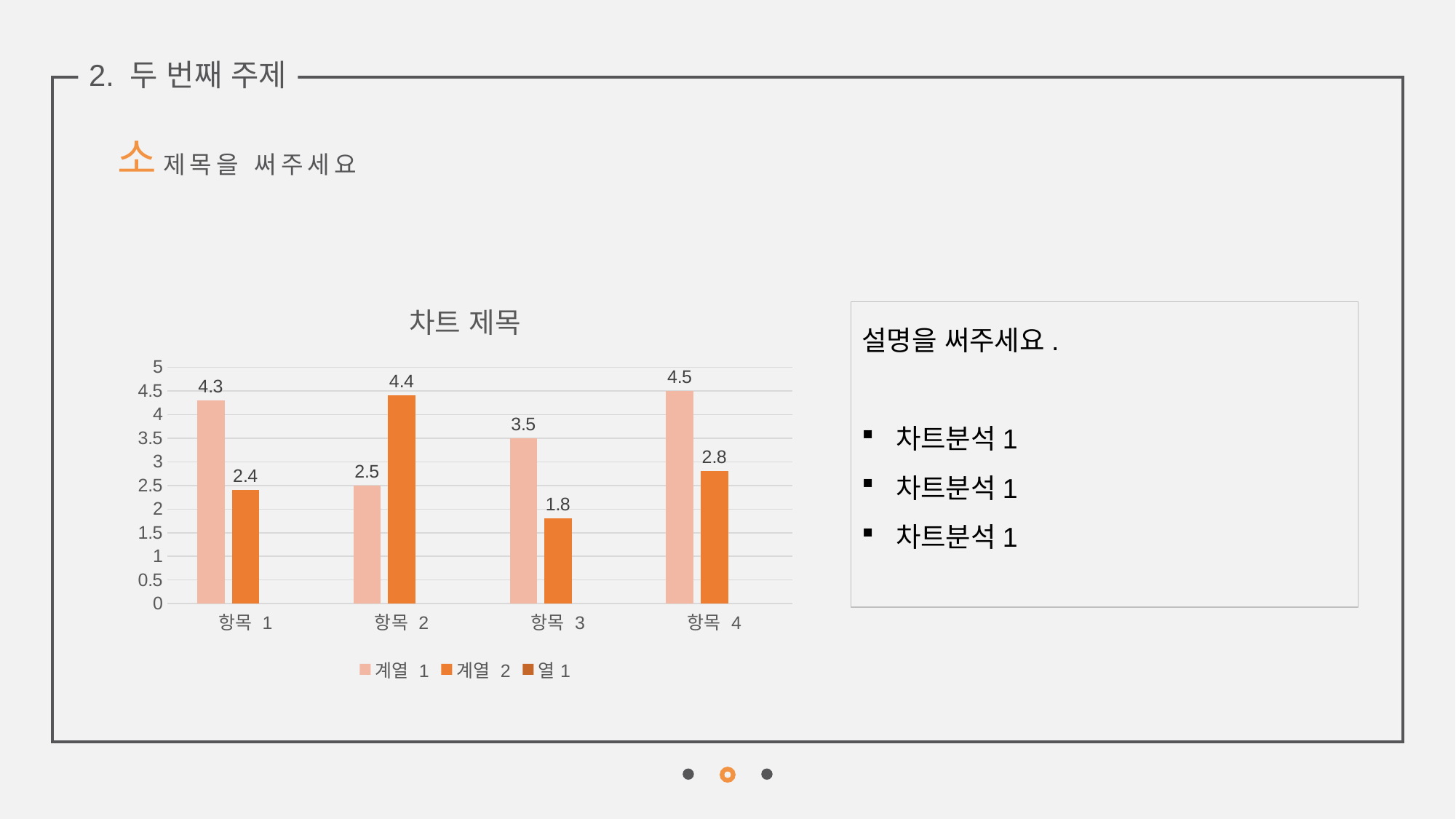

2. 두 번째 주제

소 제목을 써주세요

### Chart: 차트 제목

| Category | 계열 1 | 계열 2 | 열1 |
|---|---|---|---|
| 항목 1 | 4.3 | 2.4 | None |
| 항목 2 | 2.5 | 4.4 | None |
| 항목 3 | 3.5 | 1.8 | None |
| 항목 4 | 4.5 | 2.8 | None |
설명을 써주세요.

차트분석1
차트분석1
차트분석1